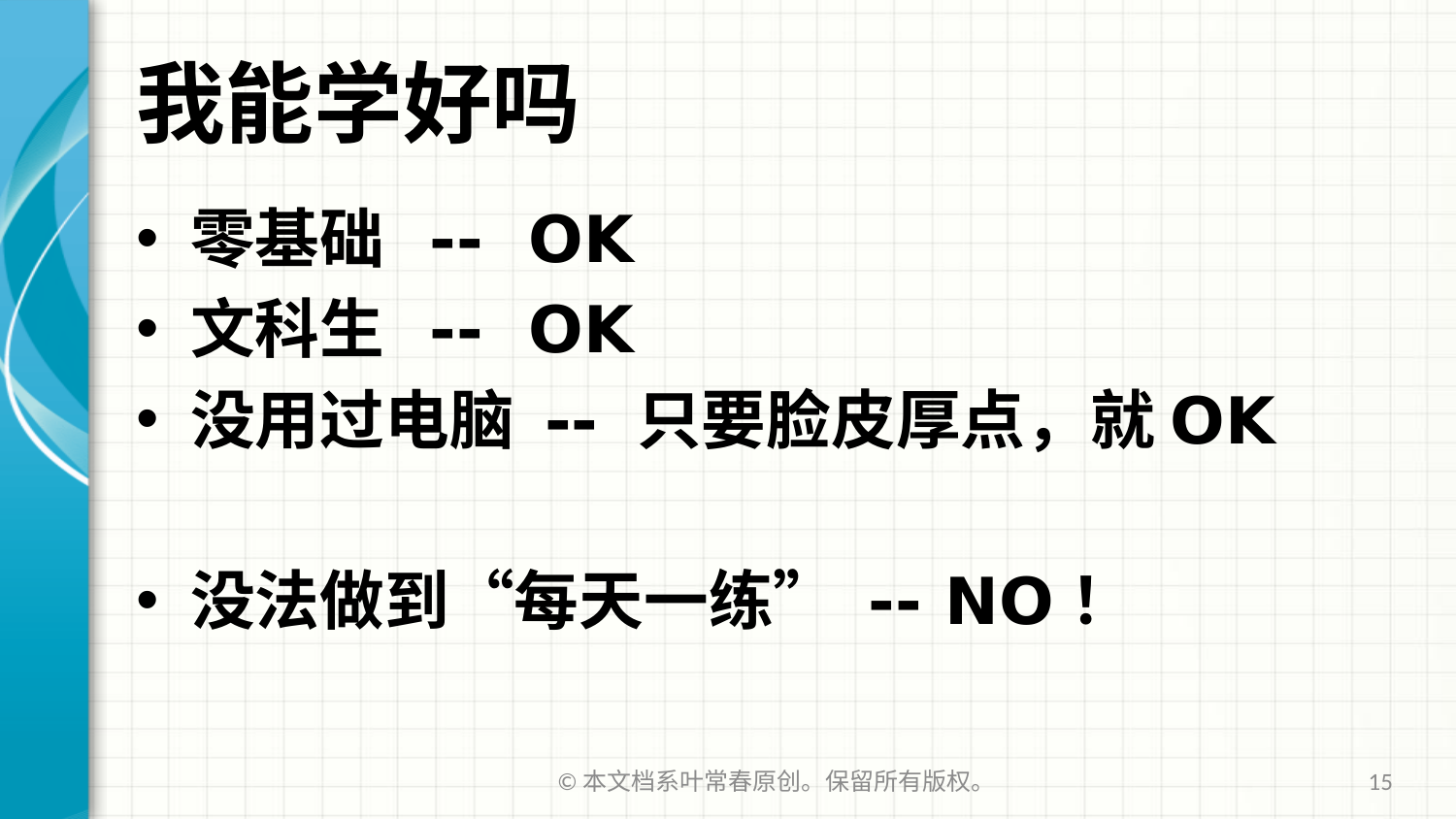

# 我能学好吗
零基础  --  OK
文科生  --  OK
没用过电脑 -- 只要脸皮厚点，就OK

没法做到“每天一练” -- NO！
©本文档系叶常春原创。保留所有版权。
15